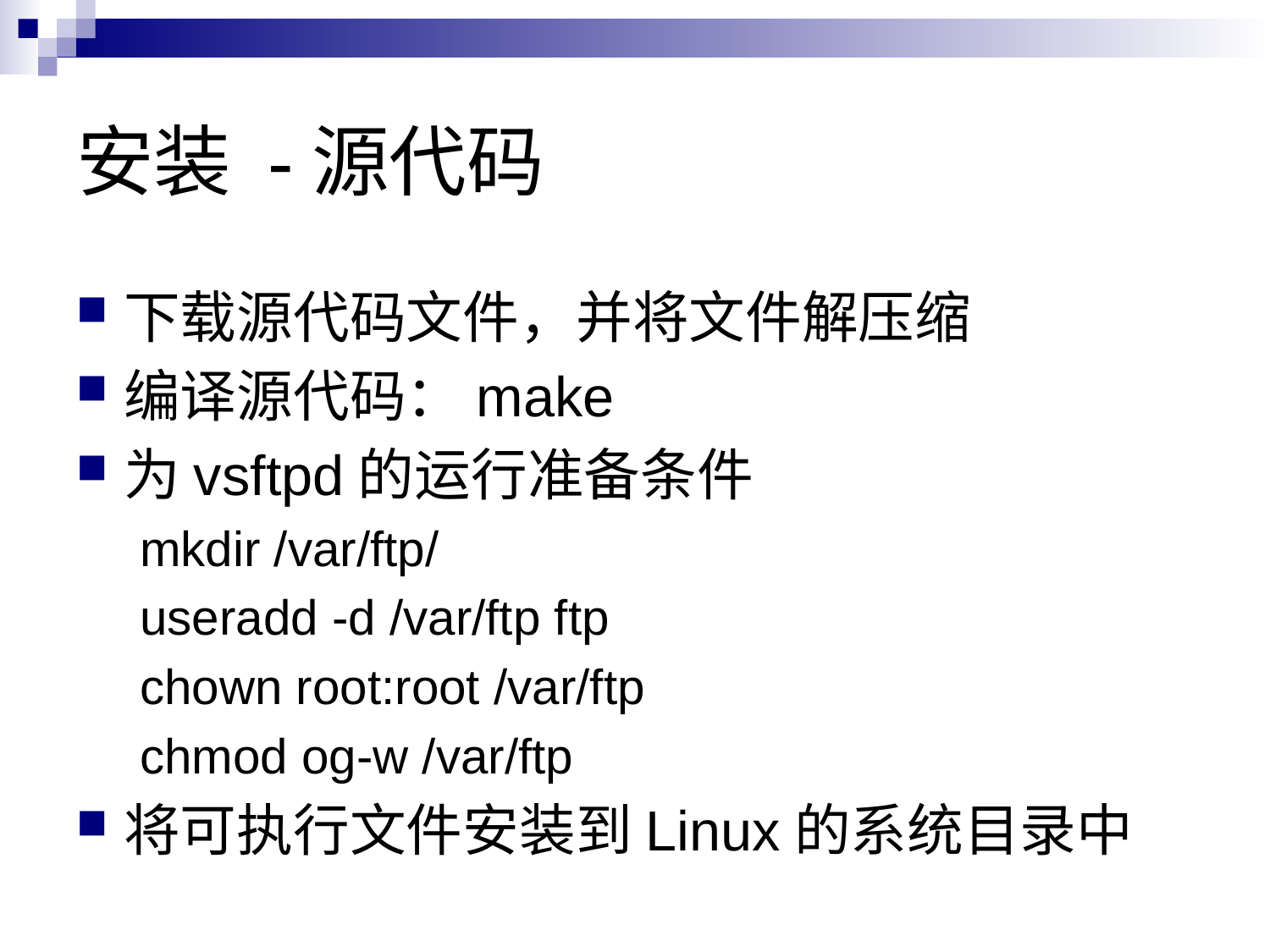

# 安装 -源代码
下载源代码文件，并将文件解压缩
编译源代码：make
为vsftpd的运行准备条件
mkdir /var/ftp/
useradd -d /var/ftp ftp
chown root:root /var/ftp
chmod og-w /var/ftp
将可执行文件安装到Linux的系统目录中